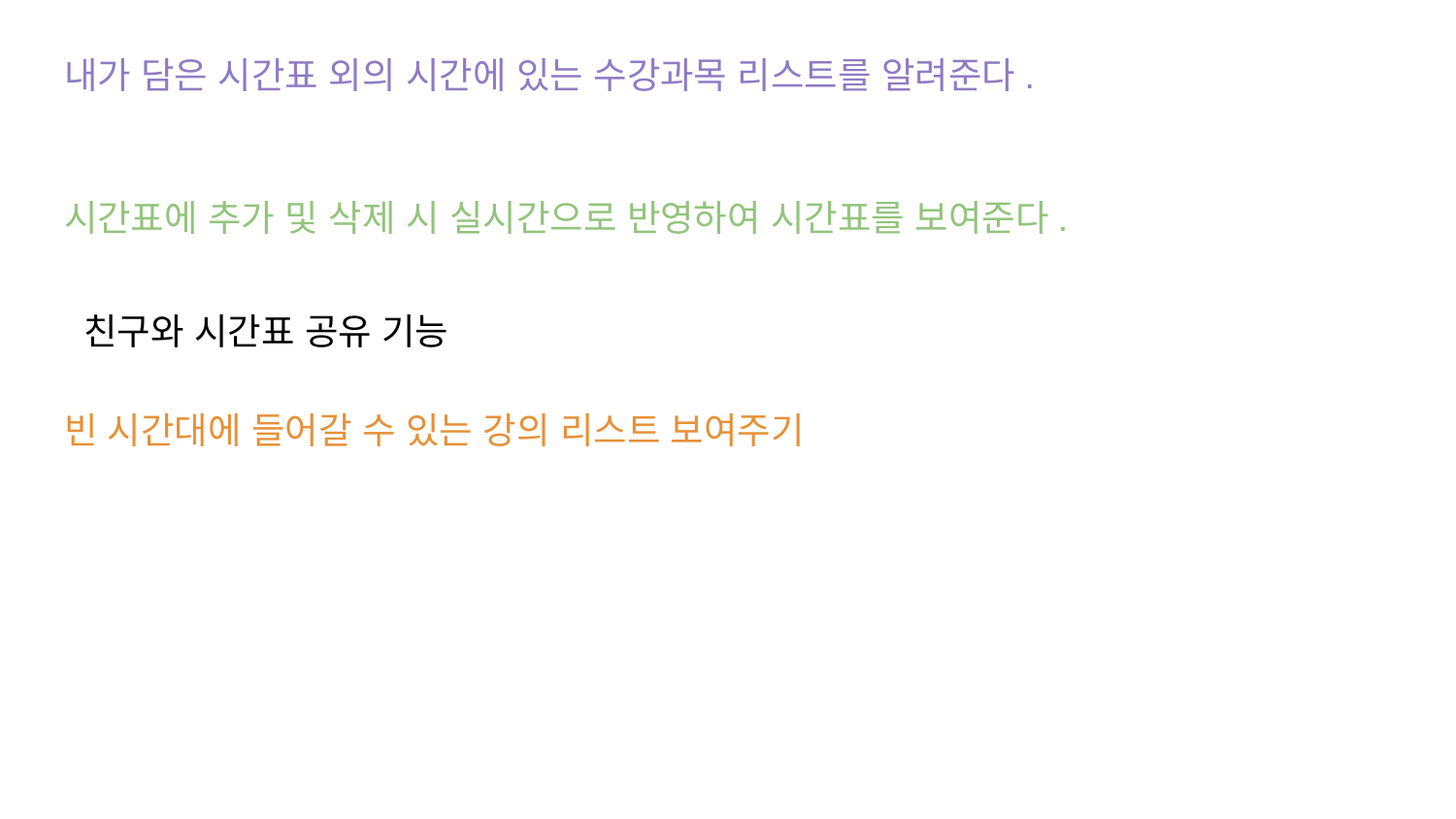

내가 담은 시간표 외의 시간에 있는 수강과목 리스트를 알려준다.

시간표에 추가 및 삭제 시 실시간으로 반영하여 시간표를 보여준다.

빈 시간대에 들어갈 수 있는 강의 리스트 보여주기
친구와 시간표 공유 기능